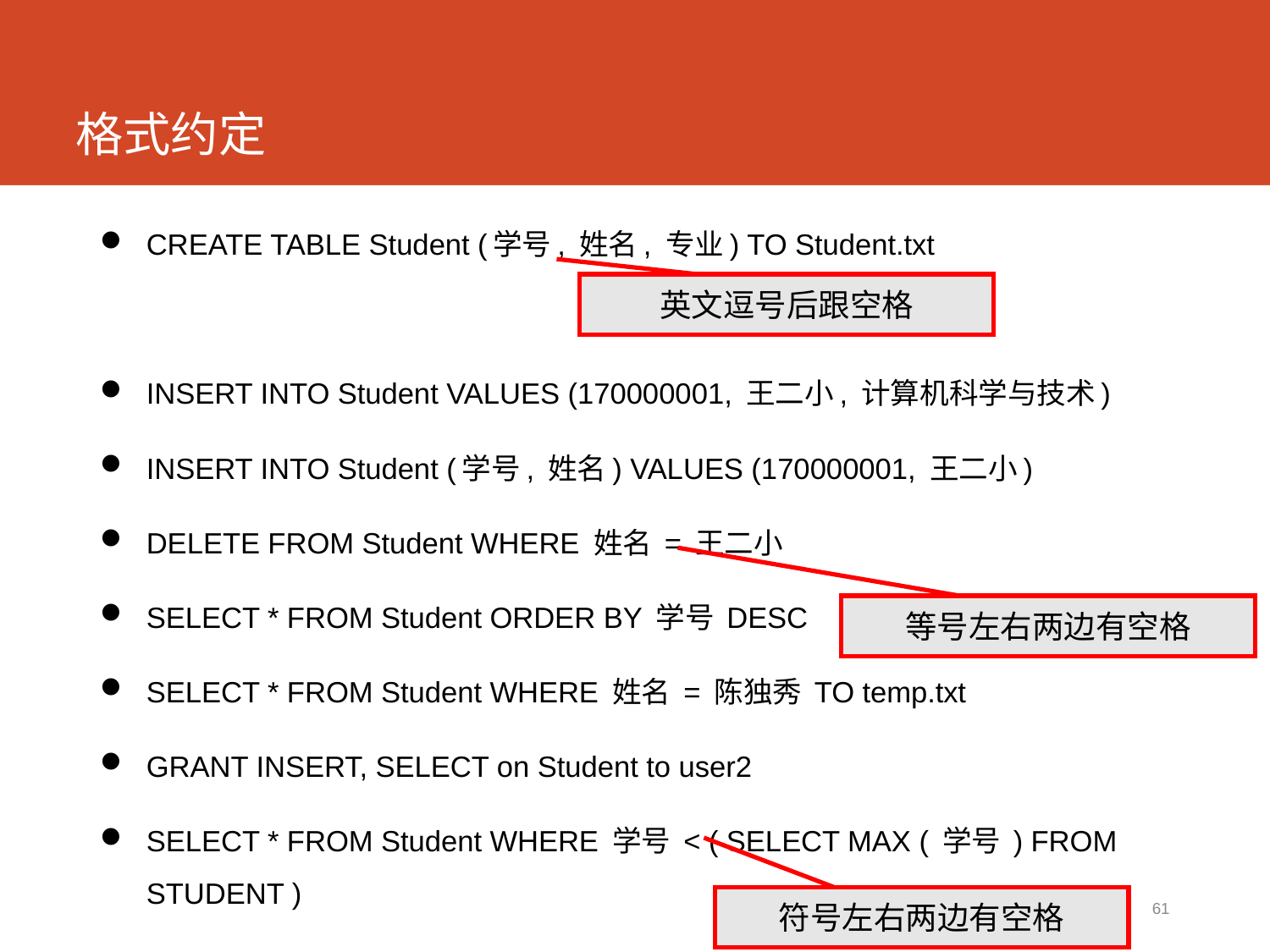

# 格式约定
CREATE TABLE Student (学号, 姓名, 专业) TO Student.txt

INSERT INTO Student VALUES (170000001, 王二小, 计算机科学与技术)
INSERT INTO Student (学号, 姓名) VALUES (170000001, 王二小)
DELETE FROM Student WHERE 姓名 = 王二小
SELECT * FROM Student ORDER BY 学号 DESC
SELECT * FROM Student WHERE 姓名 = 陈独秀 TO temp.txt
GRANT INSERT, SELECT on Student to user2
SELECT * FROM Student WHERE 学号 < ( SELECT MAX ( 学号 ) FROM STUDENT )

英文逗号后跟空格
等号左右两边有空格
61
符号左右两边有空格